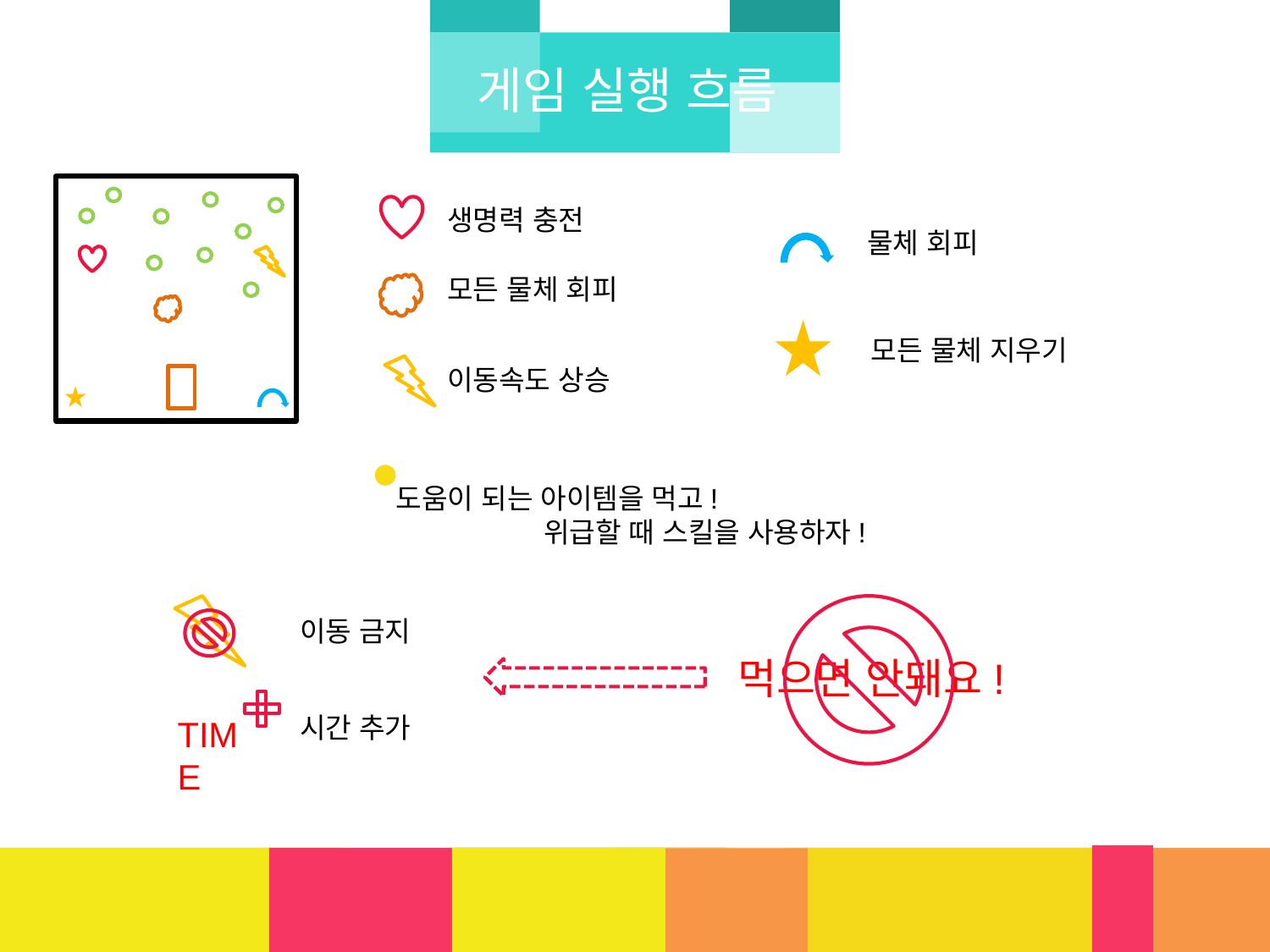

게임 실행 흐름

생명력 충전

물체 회피

모든 물체 회피

모든 물체 지우기

이동속도 상승

도움이 되는 아이템을 먹고!
                  위급할 때 스킬을 사용하자!

이동 금지
먹으면 안돼요!

시간 추가
TIME